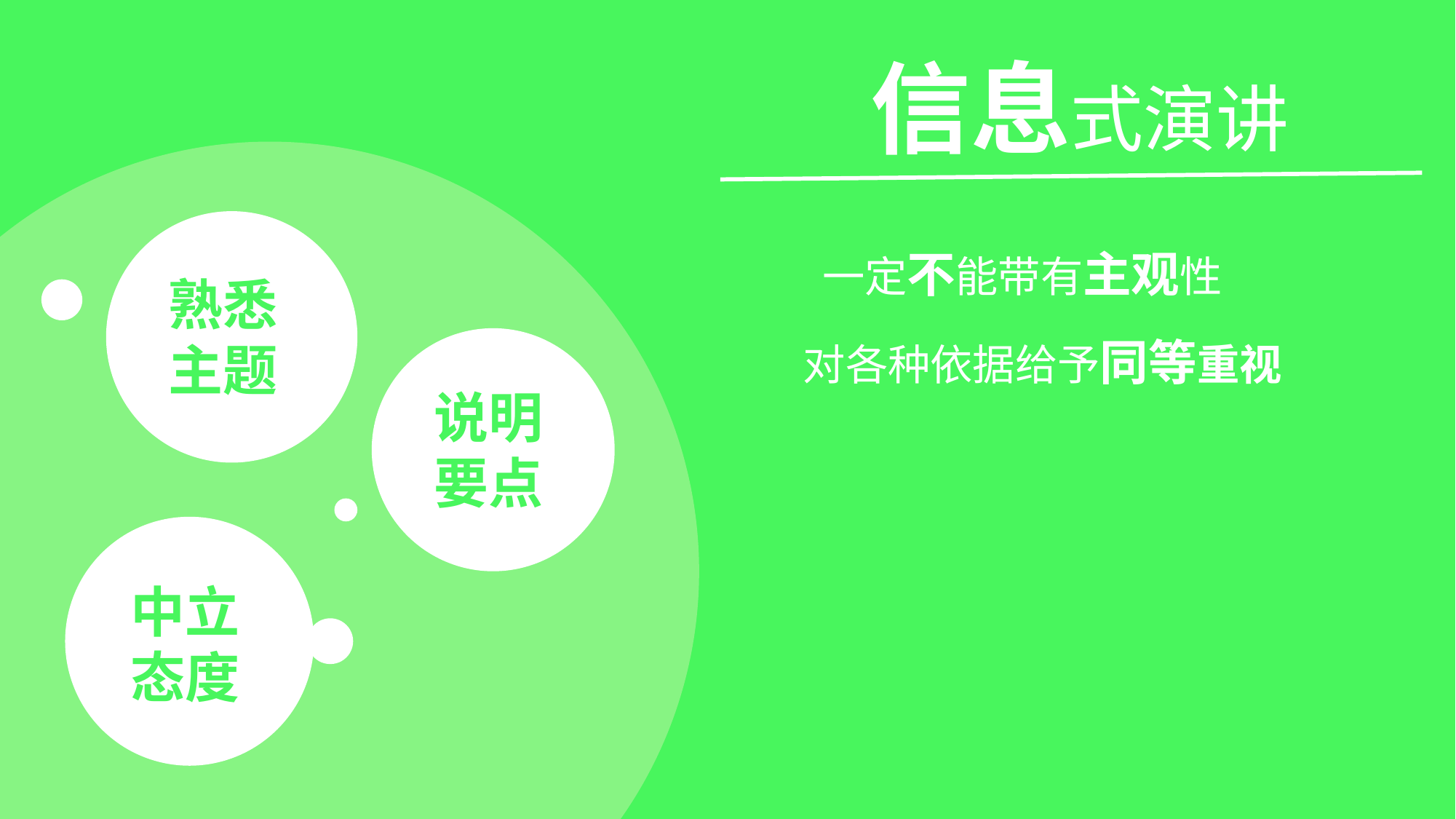

信息式演讲

一定不能带有主观性
熟悉主题

对各种依据给予同等重视

说明要点

中立态度